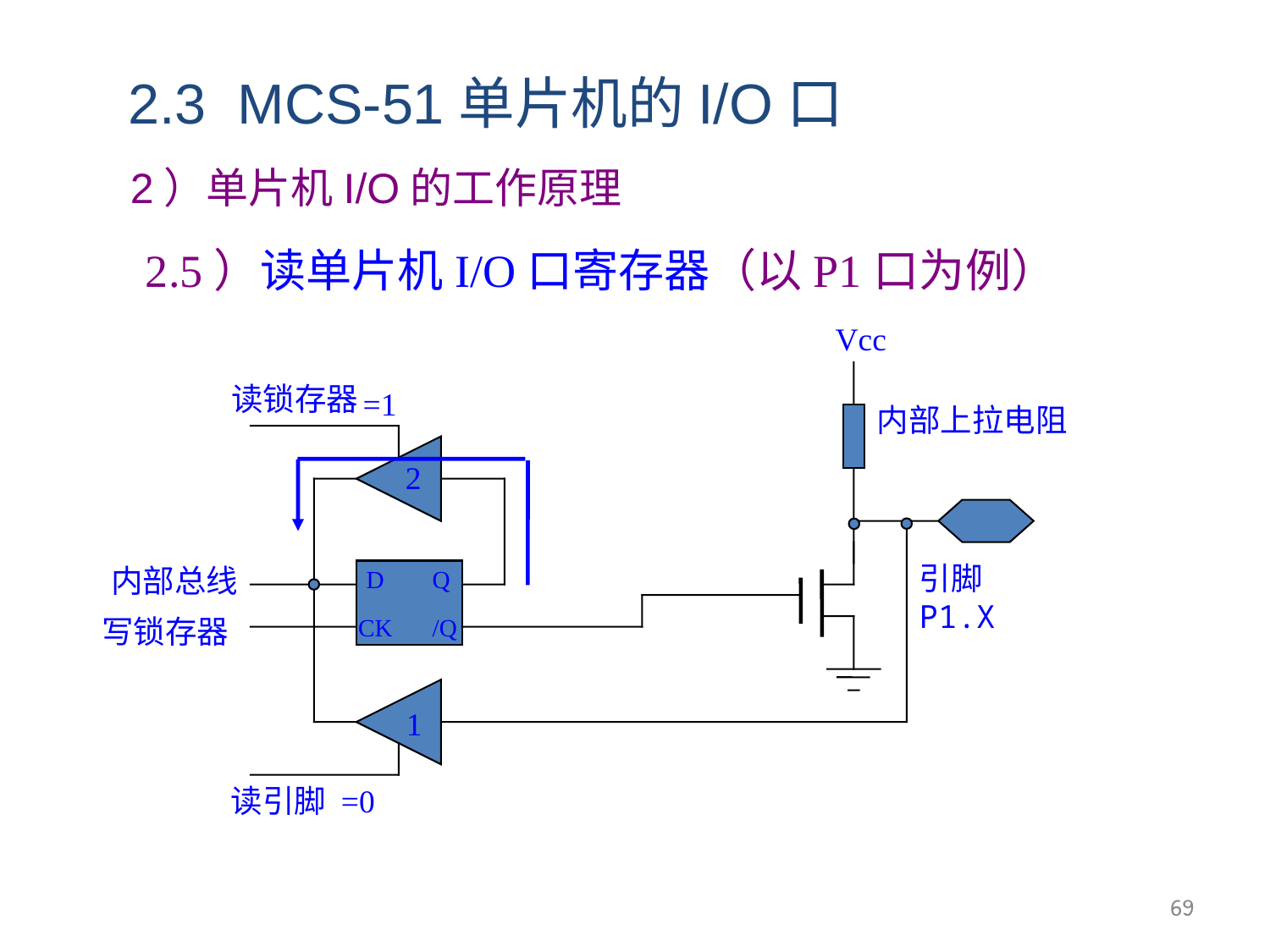

2.3  MCS-51单片机的I/O口
2）单片机I/O的工作原理
  2.5）读单片机I/O口寄存器（以P1口为例）
Vcc

读锁存器
=1
内部上拉电阻

2

引脚P1.X
内部总线
D
Q

写锁存器
CK
/Q

1

读引脚 =0

69